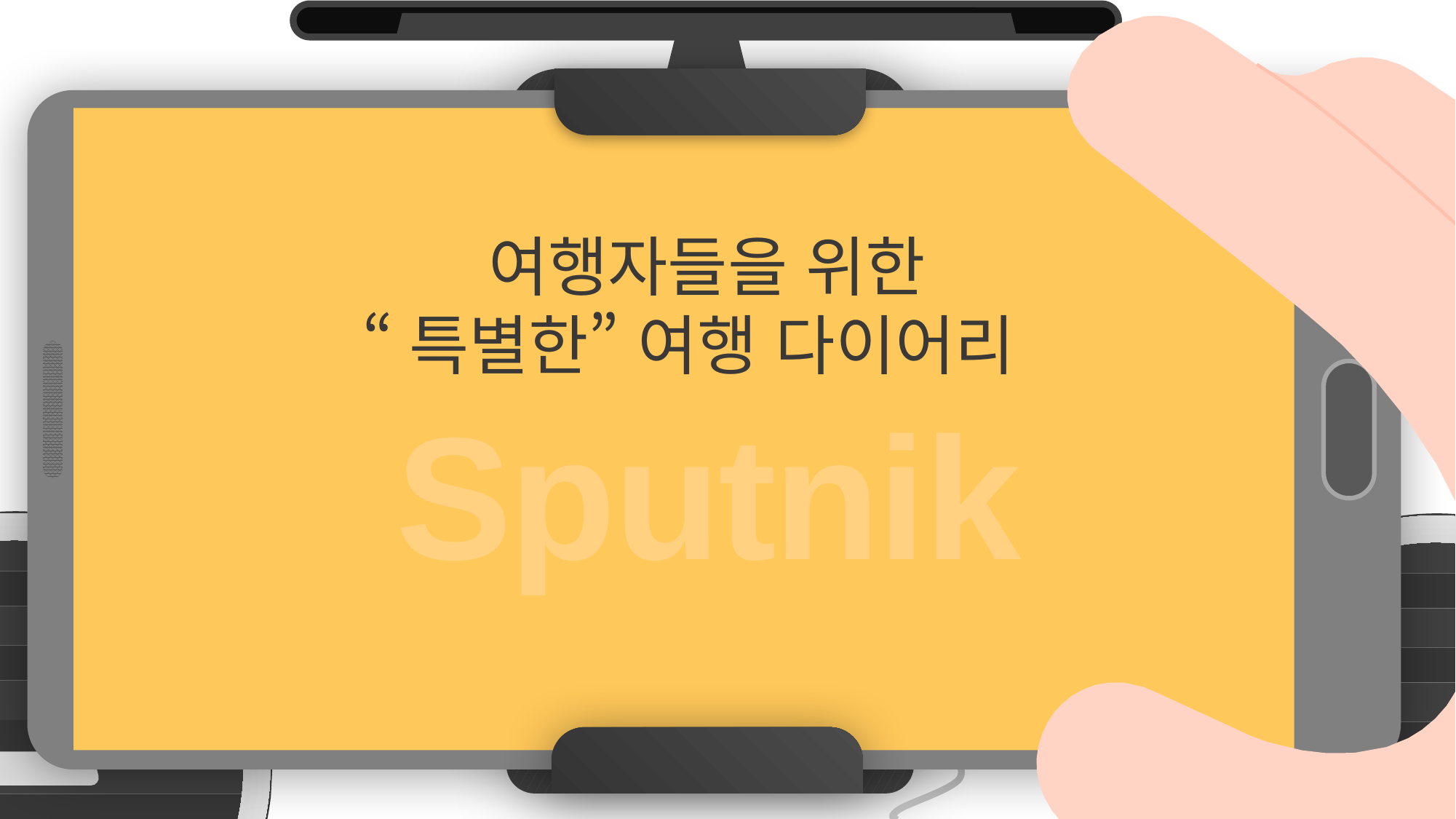

여행자들을 위한
“특별한” 여행 다이어리
모바일프로그래밍 G조
“어디야집이야”
Sputnik